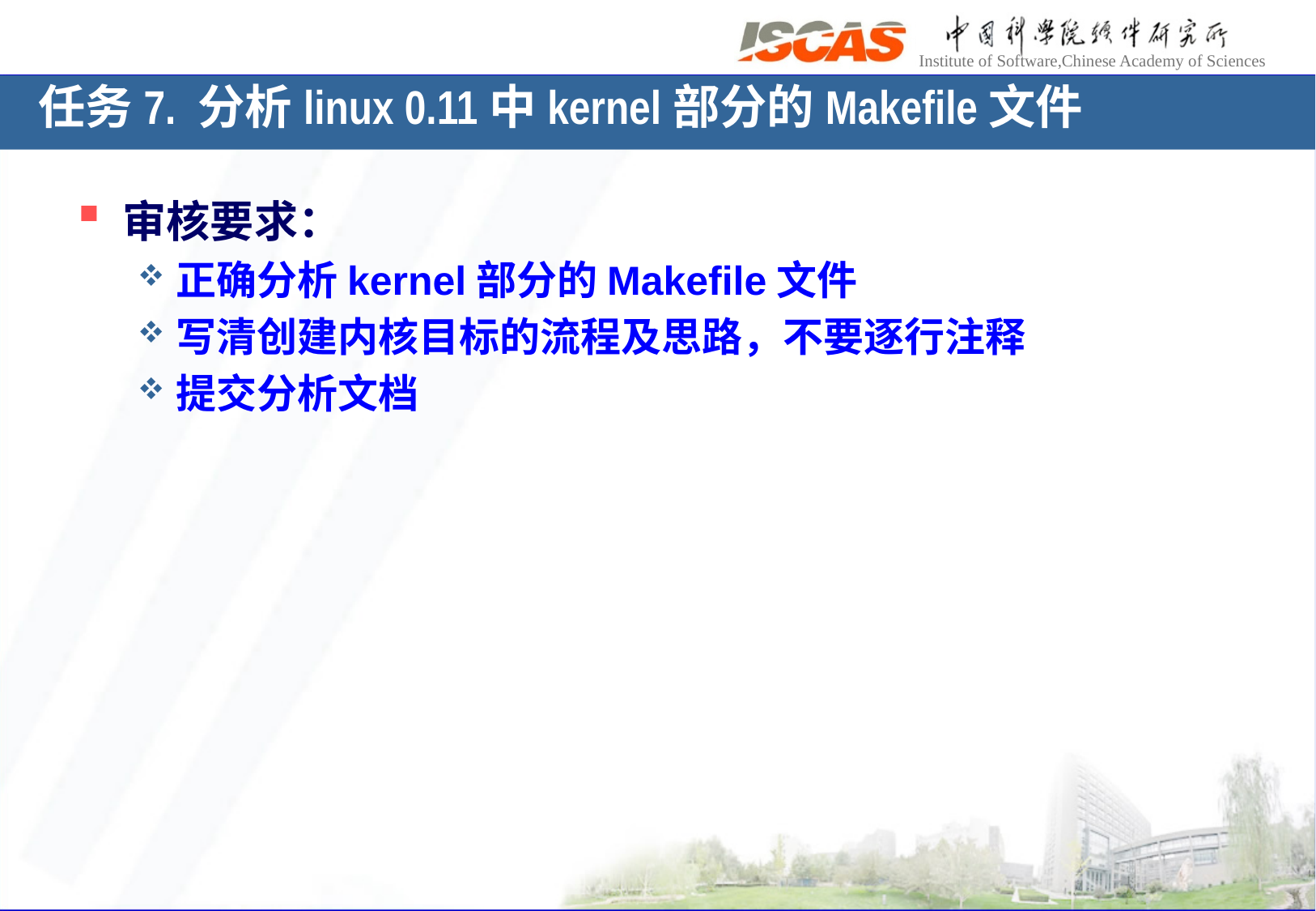

# 任务7. 分析linux 0.11中kernel部分的Makefile文件
审核要求：
正确分析kernel部分的Makefile文件
写清创建内核目标的流程及思路，不要逐行注释
提交分析文档